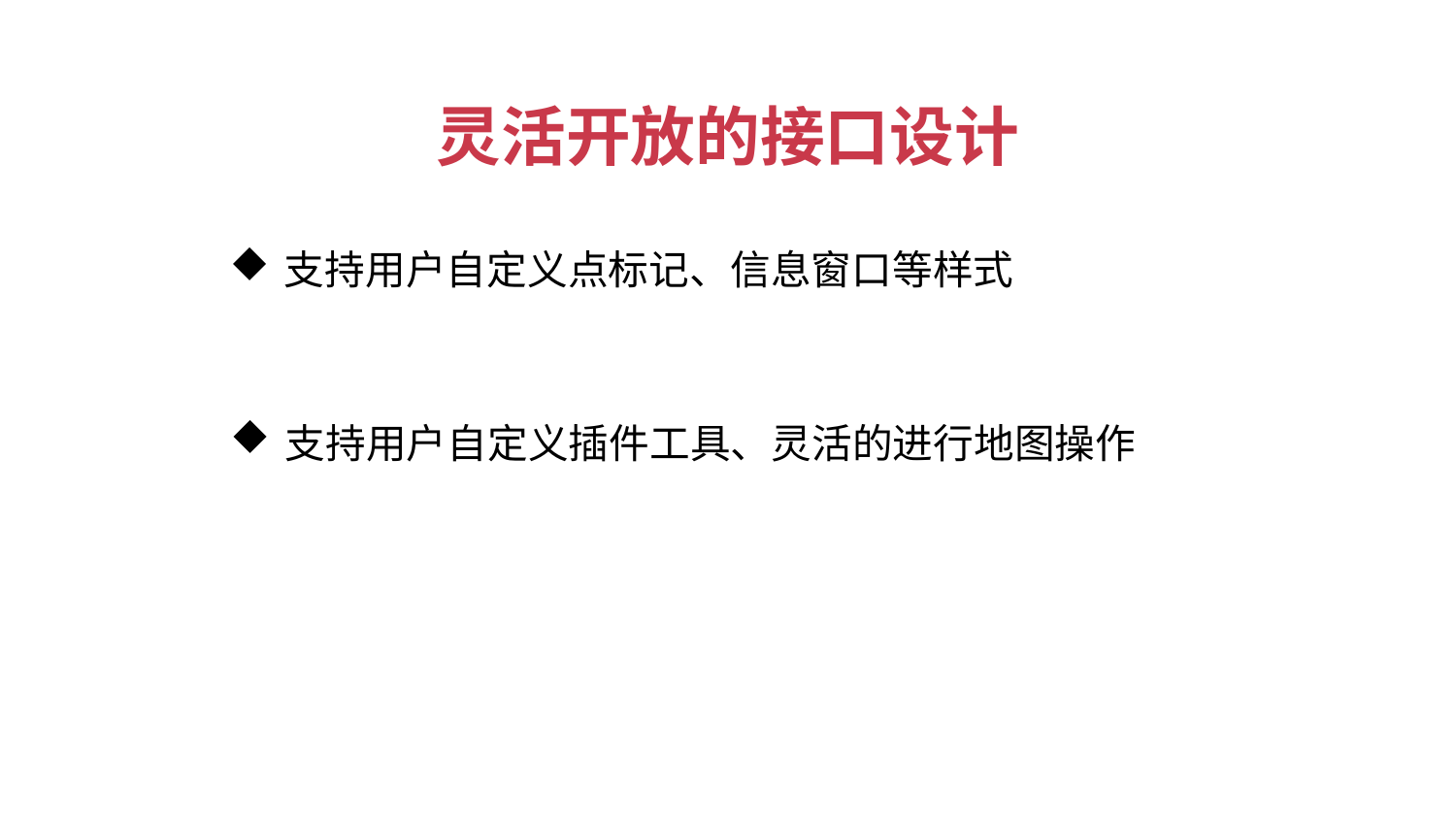

灵活开放的接口设计
支持用户自定义点标记、信息窗口等样式
支持用户自定义插件工具、灵活的进行地图操作